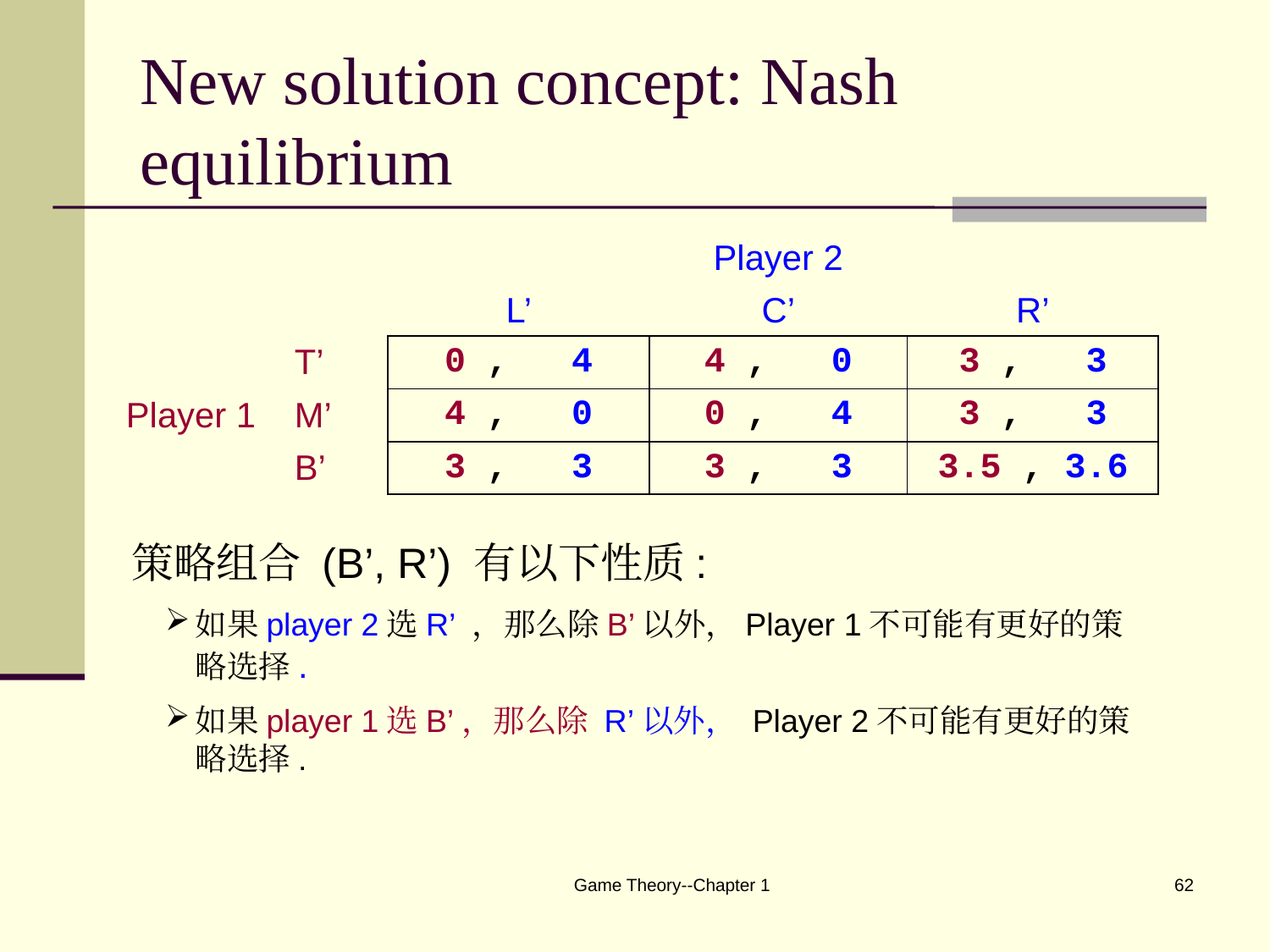

# New solution concept: Nash equilibrium
|  |  |  | Player 2 |  |
| --- | --- | --- | --- | --- |
|  |  | L’ | C’ | R’ |
| Player 1 | T’ | 0 , 4 | 4 , 0 | 3 , 3 |
|  | M’ | 4 , 0 | 0 , 4 | 3 , 3 |
|  | B’ | 3 , 3 | 3 , 3 | 3.5 , 3.6 |
策略组合 (B’, R’) 有以下性质:
如果player 2选R’ ，那么除B’以外，Player 1不可能有更好的策略选择.
如果player 1选B’，那么除 R’以外， Player 2不可能有更好的策略选择.
Game Theory--Chapter 1
62